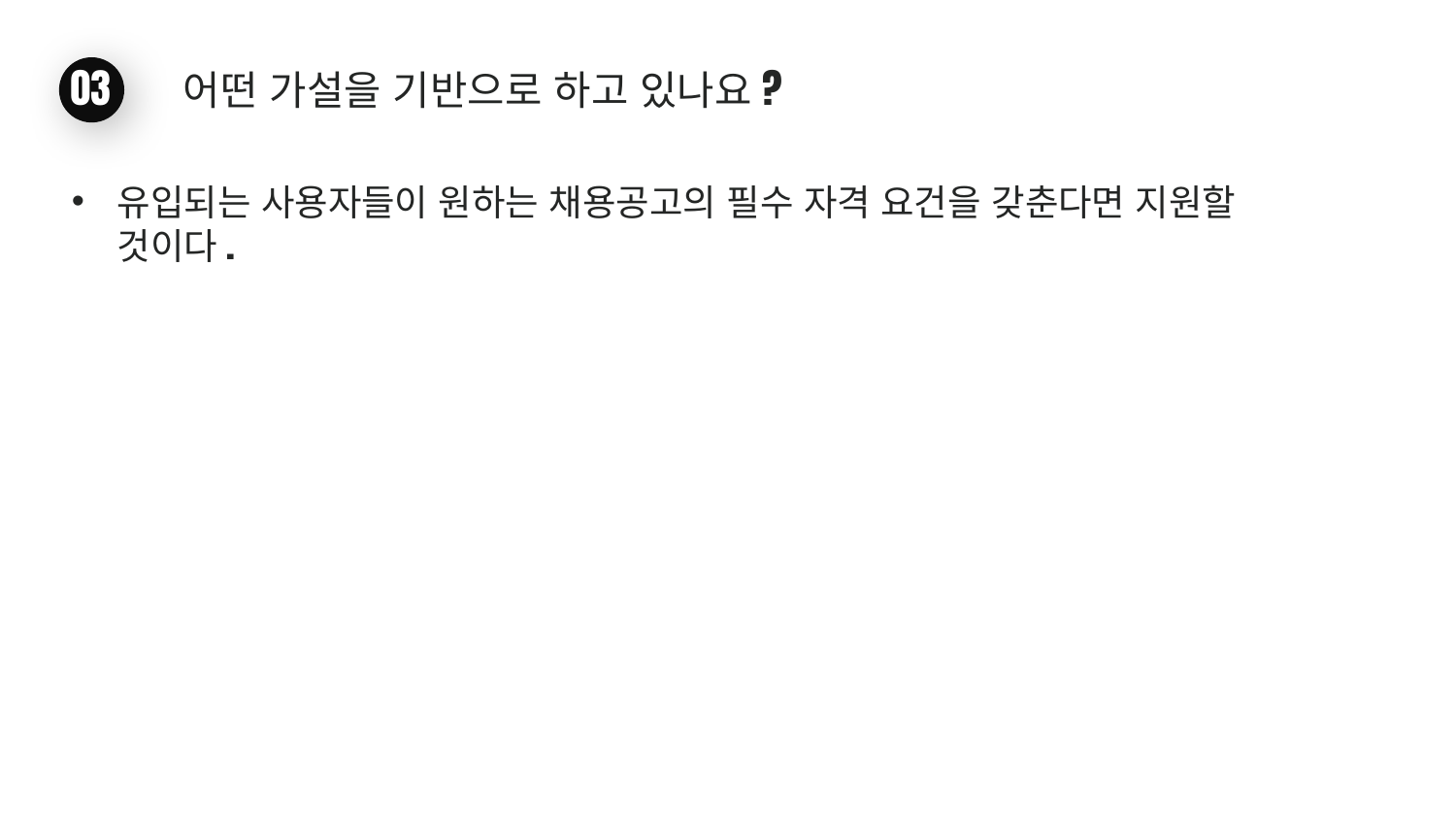

03
어떤 가설을 기반으로 하고 있나요?
유입되는 사용자들이 원하는 채용공고의 필수 자격 요건을 갖춘다면 지원할 것이다.